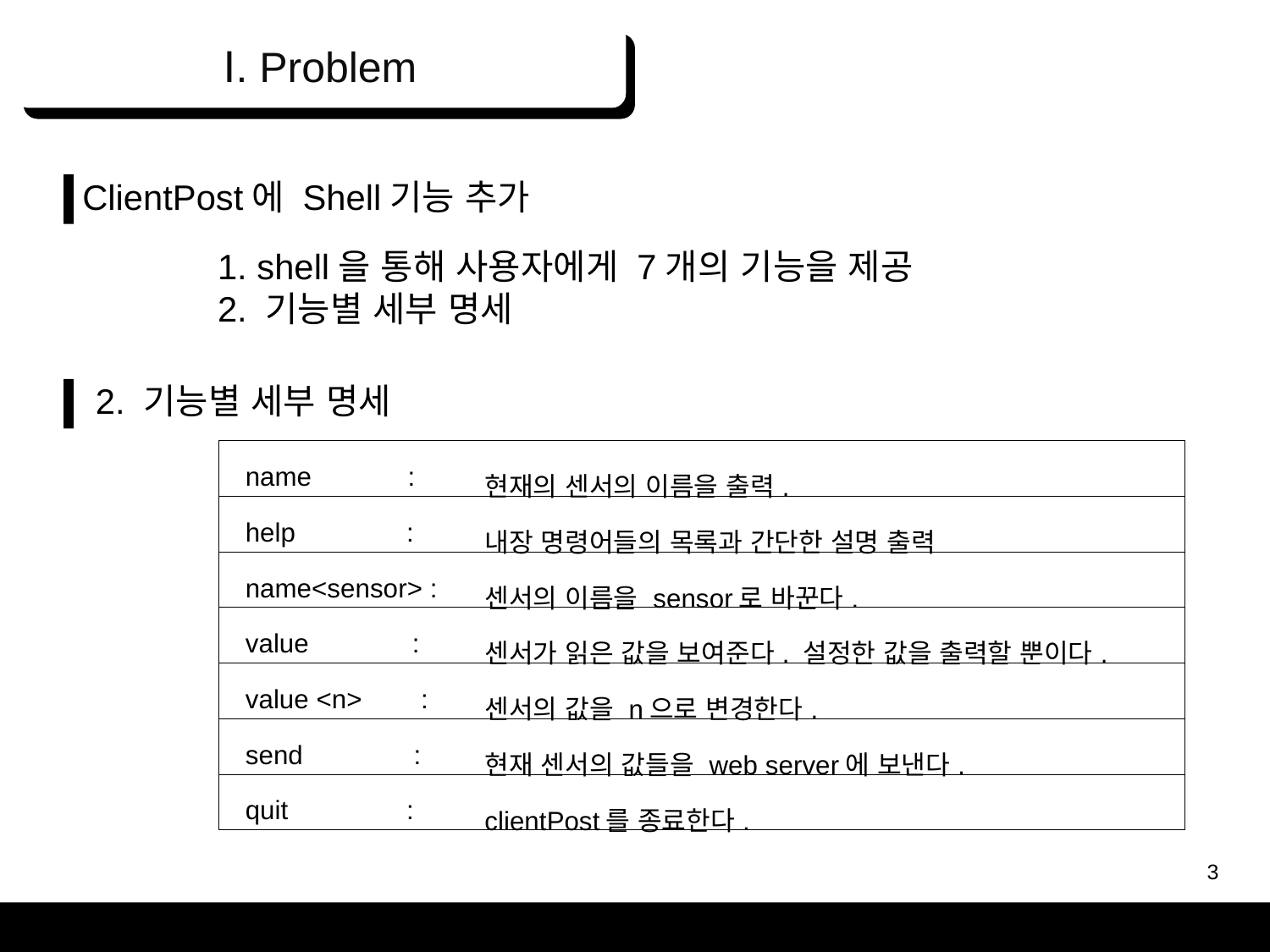

Ⅰ. Problem

ClientPost에 Shell기능 추가

1. shell을 통해 사용자에게 7개의 기능을 제공
2. 기능별 세부 명세
2. 기능별 세부 명세

| name : | 현재의 센서의 이름을 출력. |
| --- | --- |
| help : | 내장 명령어들의 목록과 간단한 설명 출력 |
| name<sensor> : | 센서의 이름을 sensor로 바꾼다. |
| value : | 센서가 읽은 값을 보여준다. 설정한 값을 출력할 뿐이다. |
| value <n> : | 센서의 값을 n으로 변경한다. |
| send : | 현재 센서의 값들을 web server에 보낸다. |
| quit : | clientPost를 종료한다. |
3